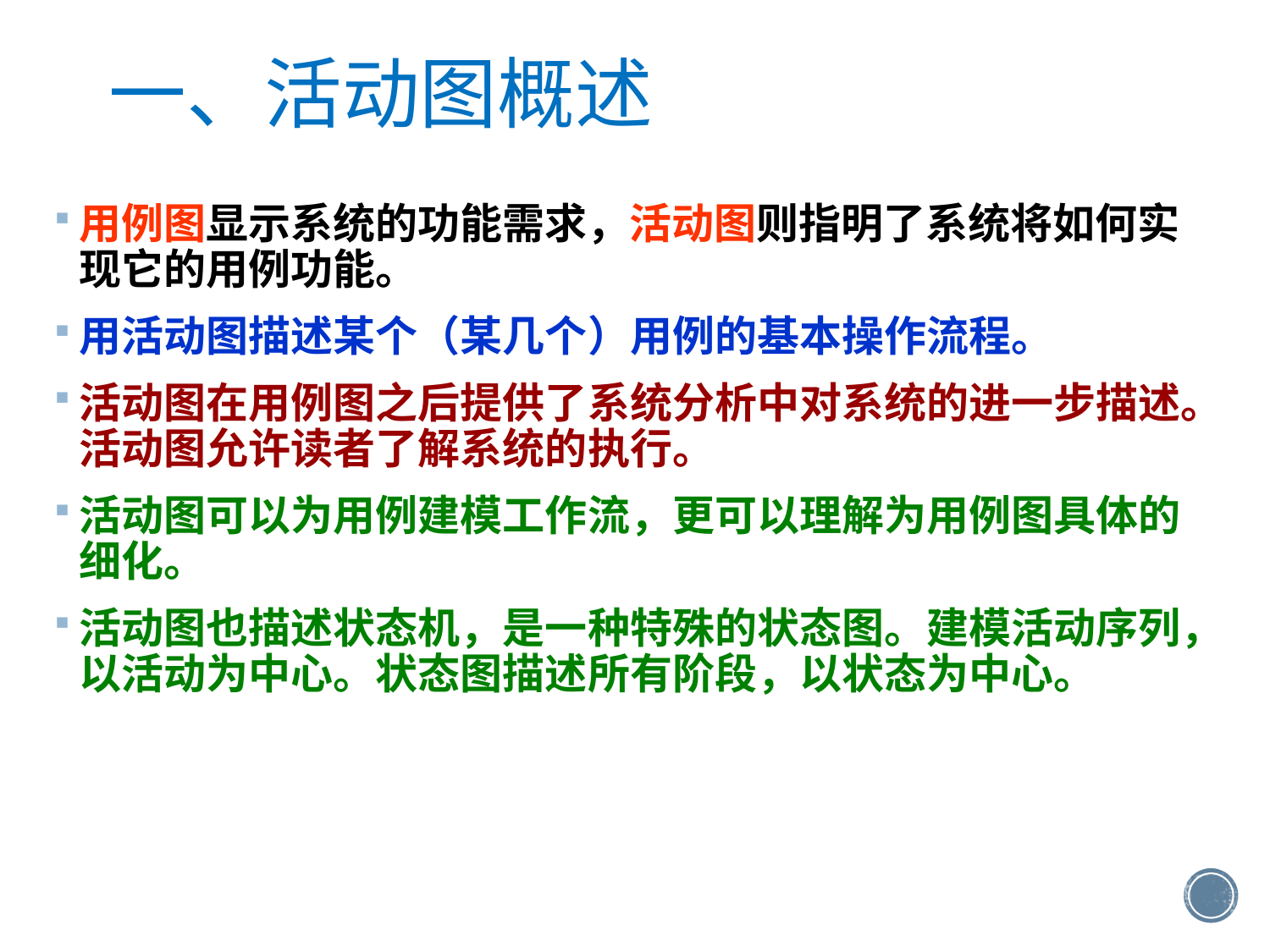

一、活动图概述
用例图显示系统的功能需求，活动图则指明了系统将如何实现它的用例功能。
用活动图描述某个（某几个）用例的基本操作流程。
活动图在用例图之后提供了系统分析中对系统的进一步描述。活动图允许读者了解系统的执行。
活动图可以为用例建模工作流，更可以理解为用例图具体的细化。
活动图也描述状态机，是一种特殊的状态图。建模活动序列，以活动为中心。状态图描述所有阶段，以状态为中心。